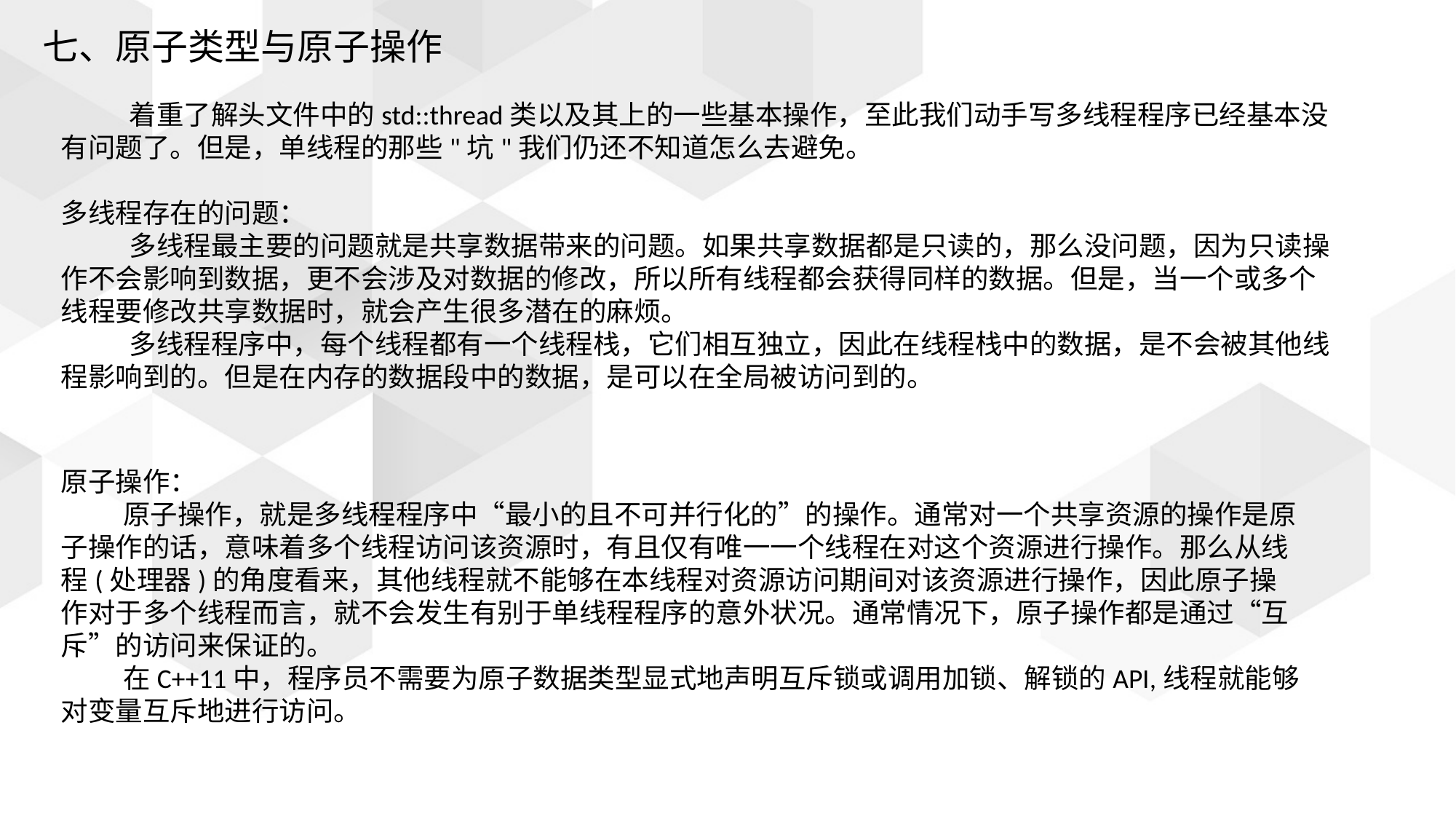

七、原子类型与原子操作
          着重了解头文件中的std::thread类以及其上的一些基本操作，至此我们动手写多线程程序已经基本没有问题了。但是，单线程的那些"坑"我们仍还不知道怎么去避免。

多线程存在的问题：
          多线程最主要的问题就是共享数据带来的问题。如果共享数据都是只读的，那么没问题，因为只读操作不会影响到数据，更不会涉及对数据的修改，所以所有线程都会获得同样的数据。但是，当一个或多个线程要修改共享数据时，就会产生很多潜在的麻烦。
          多线程程序中，每个线程都有一个线程栈，它们相互独立，因此在线程栈中的数据，是不会被其他线程影响到的。但是在内存的数据段中的数据，是可以在全局被访问到的。
原子操作：
         原子操作，就是多线程程序中“最小的且不可并行化的”的操作。通常对一个共享资源的操作是原子操作的话，意味着多个线程访问该资源时，有且仅有唯一一个线程在对这个资源进行操作。那么从线程(处理器)的角度看来，其他线程就不能够在本线程对资源访问期间对该资源进行操作，因此原子操作对于多个线程而言，就不会发生有别于单线程程序的意外状况。通常情况下，原子操作都是通过“互斥”的访问来保证的。
         在C++11中，程序员不需要为原子数据类型显式地声明互斥锁或调用加锁、解锁的API,线程就能够对变量互斥地进行访问。